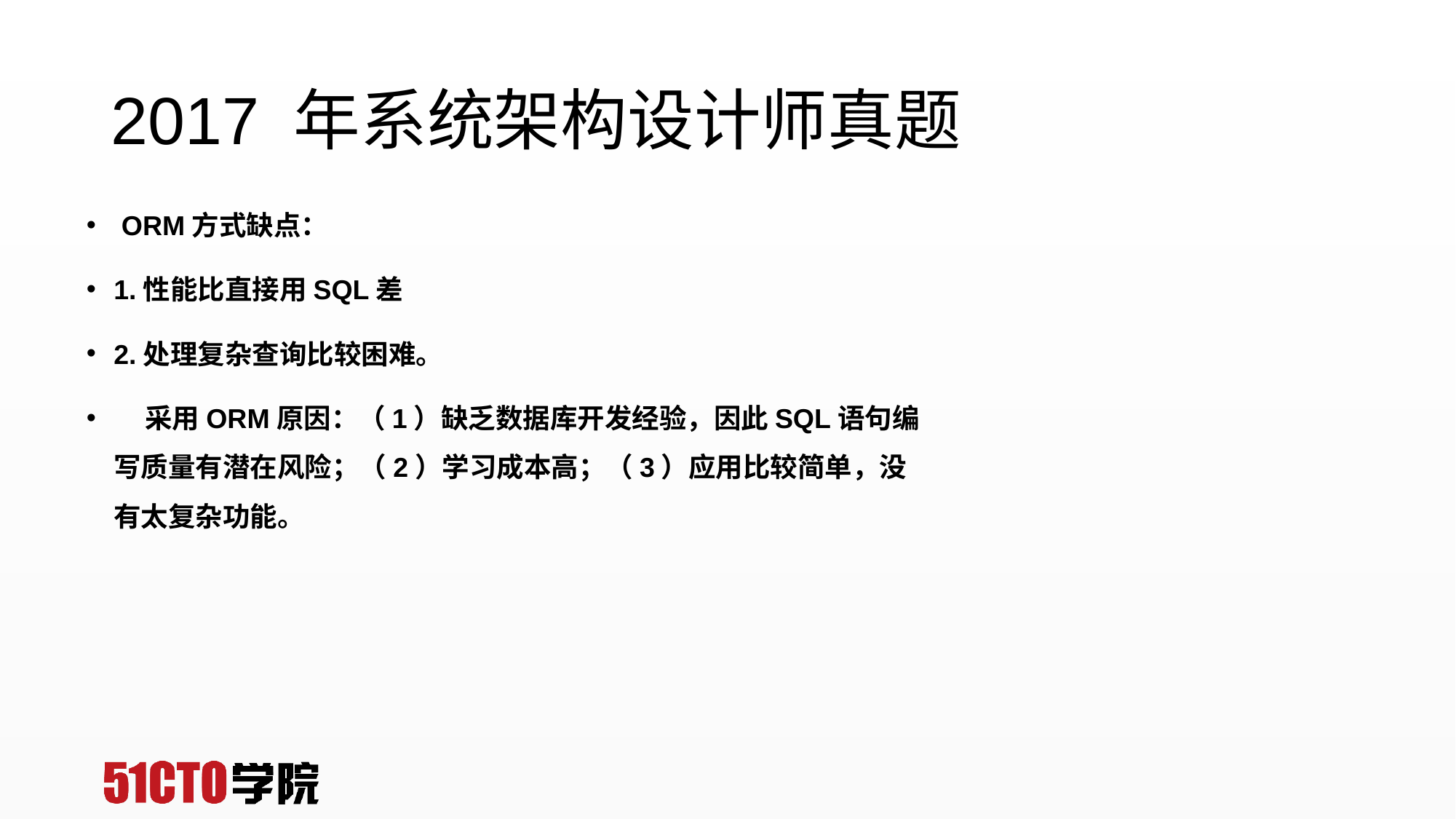

# 2017 年系统架构设计师真题
 ORM方式缺点：
1.性能比直接用SQL差
2.处理复杂查询比较困难。
    采用ORM原因：（1）缺乏数据库开发经验，因此SQL语句编写质量有潜在风险；（2）学习成本高；（3）应用比较简单，没有太复杂功能。